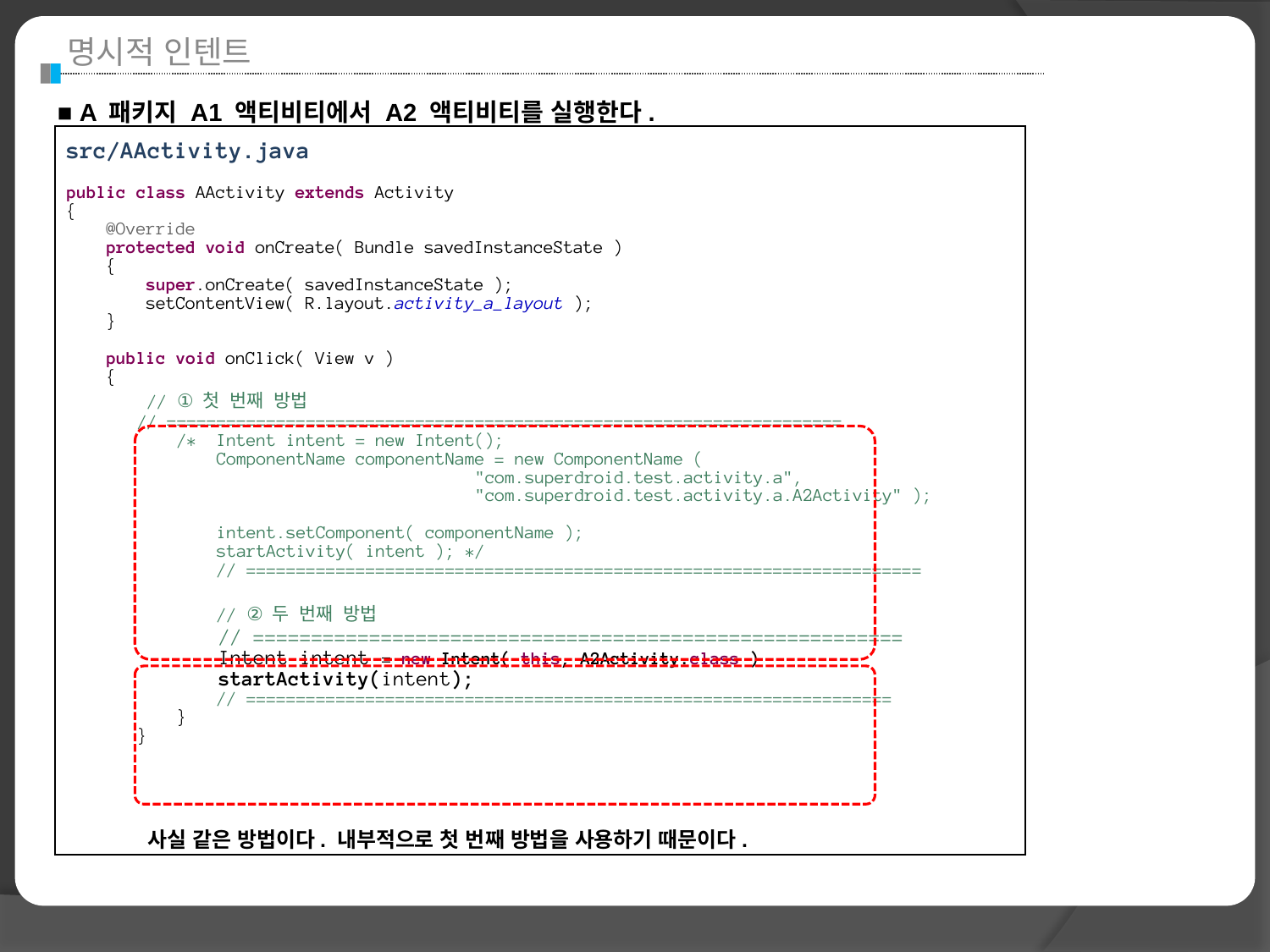

명시적 인텐트

■ A 패키지 A1 액티비티에서 A2 액티비티를 실행한다.
| src/AActivity.java public class AActivity extends Activity { @Override protected void onCreate( Bundle savedInstanceState ) { super.onCreate( savedInstanceState ); setContentView( R.layout.activity\_a\_layout ); } public void onClick( View v ) { // ① 첫 번째 방법 // ==================================================================== /\* Intent intent = new Intent(); ComponentName componentName = new ComponentName ( "com.superdroid.test.activity.a", "com.superdroid.test.activity.a.A2Activity" ); intent.setComponent( componentName ); startActivity( intent ); \*/ // ==================================================================== // ② 두 번째 방법 // ======================================================== Intent intent = new Intent( this, A2Activity.class ) startActivity(intent); // ================================================================= } } |
| --- |

사실 같은 방법이다. 내부적으로 첫 번째 방법을 사용하기 때문이다.